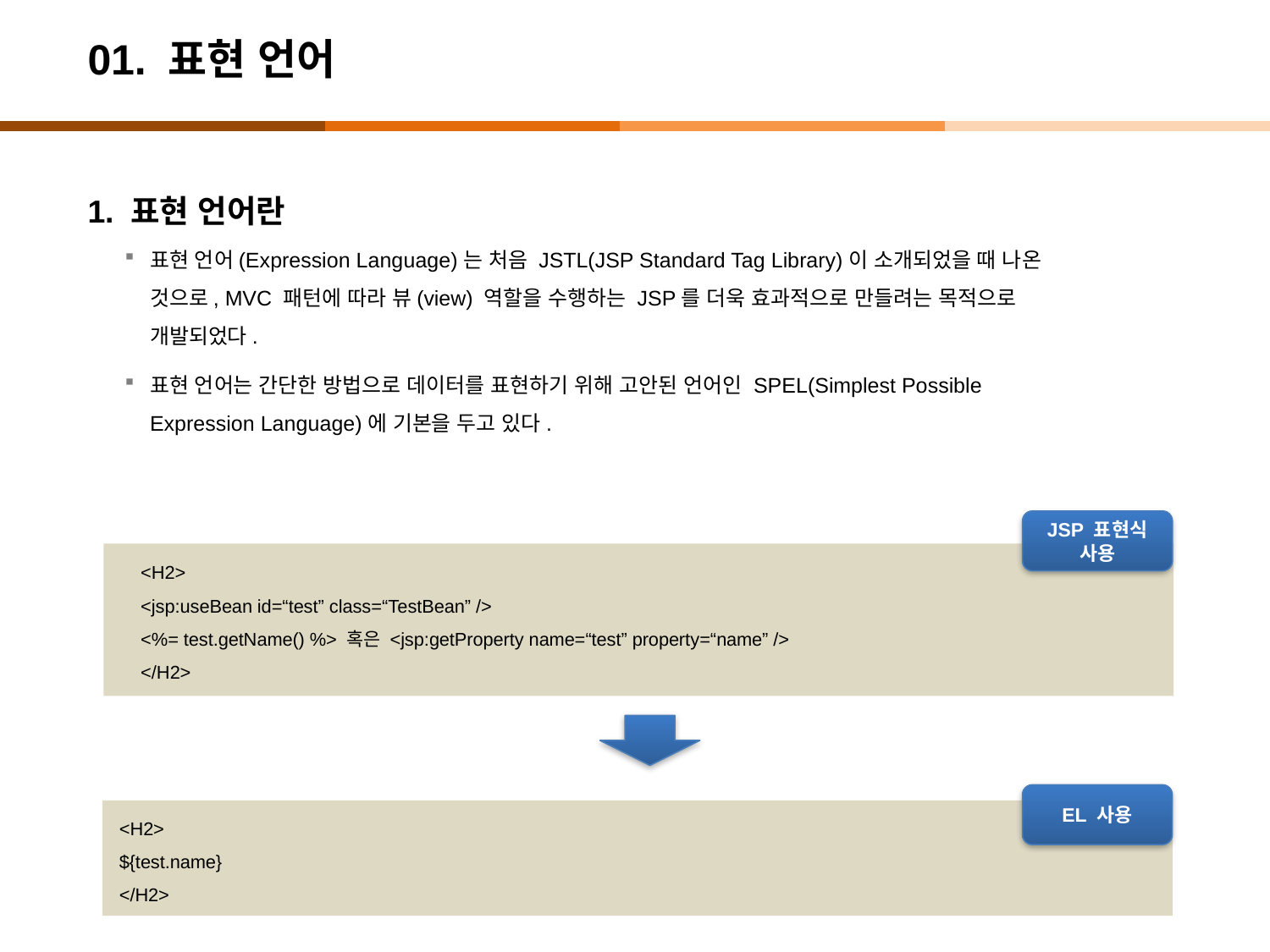

# 01. 표현 언어
1. 표현 언어란
표현 언어(Expression Language)는 처음 JSTL(JSP Standard Tag Library)이 소개되었을 때 나온 것으로, MVC 패턴에 따라 뷰(view) 역할을 수행하는 JSP를 더욱 효과적으로 만들려는 목적으로 개발되었다.
표현 언어는 간단한 방법으로 데이터를 표현하기 위해 고안된 언어인 SPEL(Simplest Possible Expression Language)에 기본을 두고 있다.

↓
JSP 표현식 사용

<H2>
<jsp:useBean id=“test” class=“TestBean” />
<%= test.getName() %> 혹은 <jsp:getProperty name=“test” property=“name” />
</H2>

EL 사용
<H2>
${test.name}
</H2>